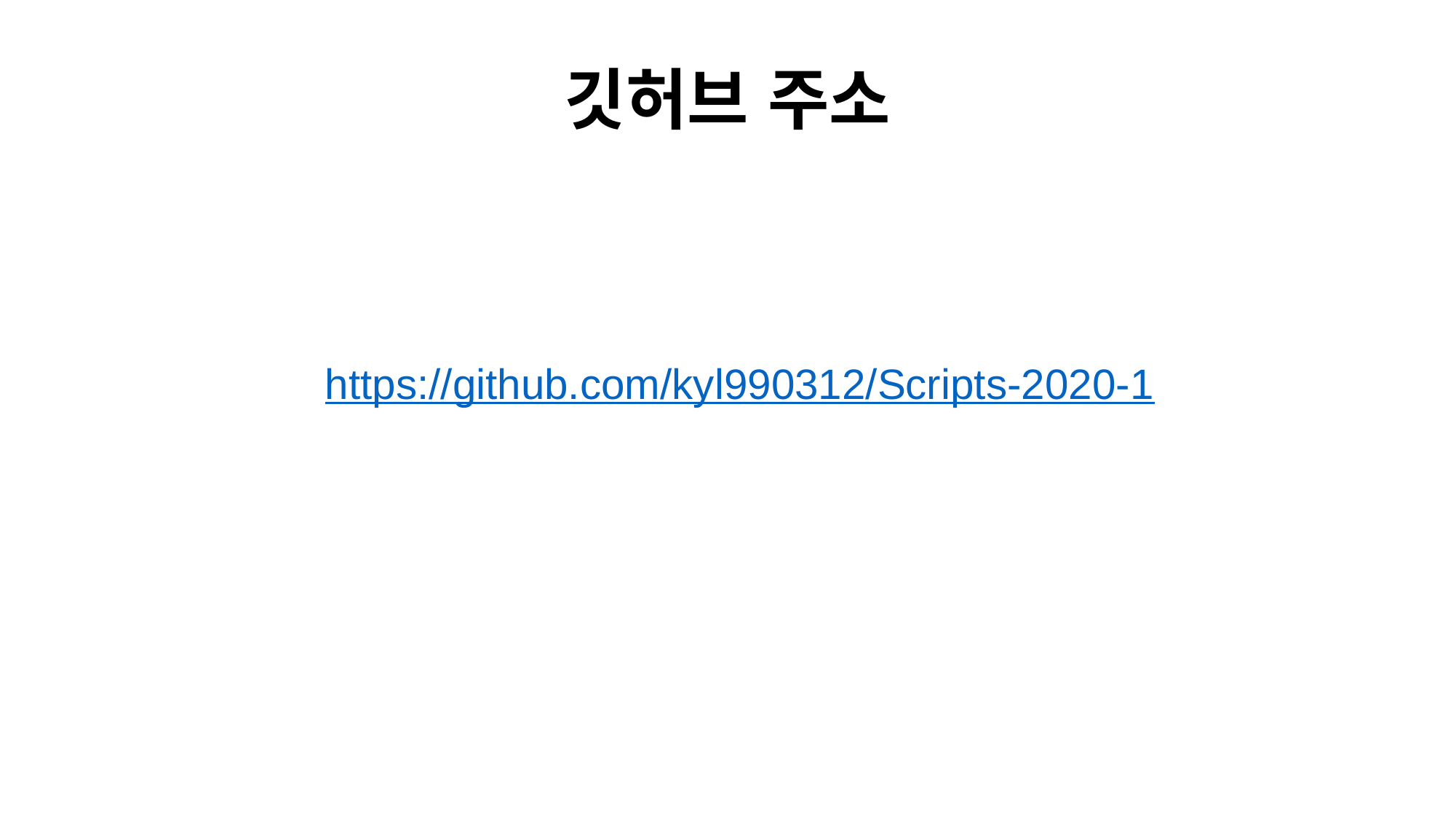

깃허브 주소
활용 데이터 : 학과정보 Open API
https://github.com/kyl990312/Scripts-2020-1